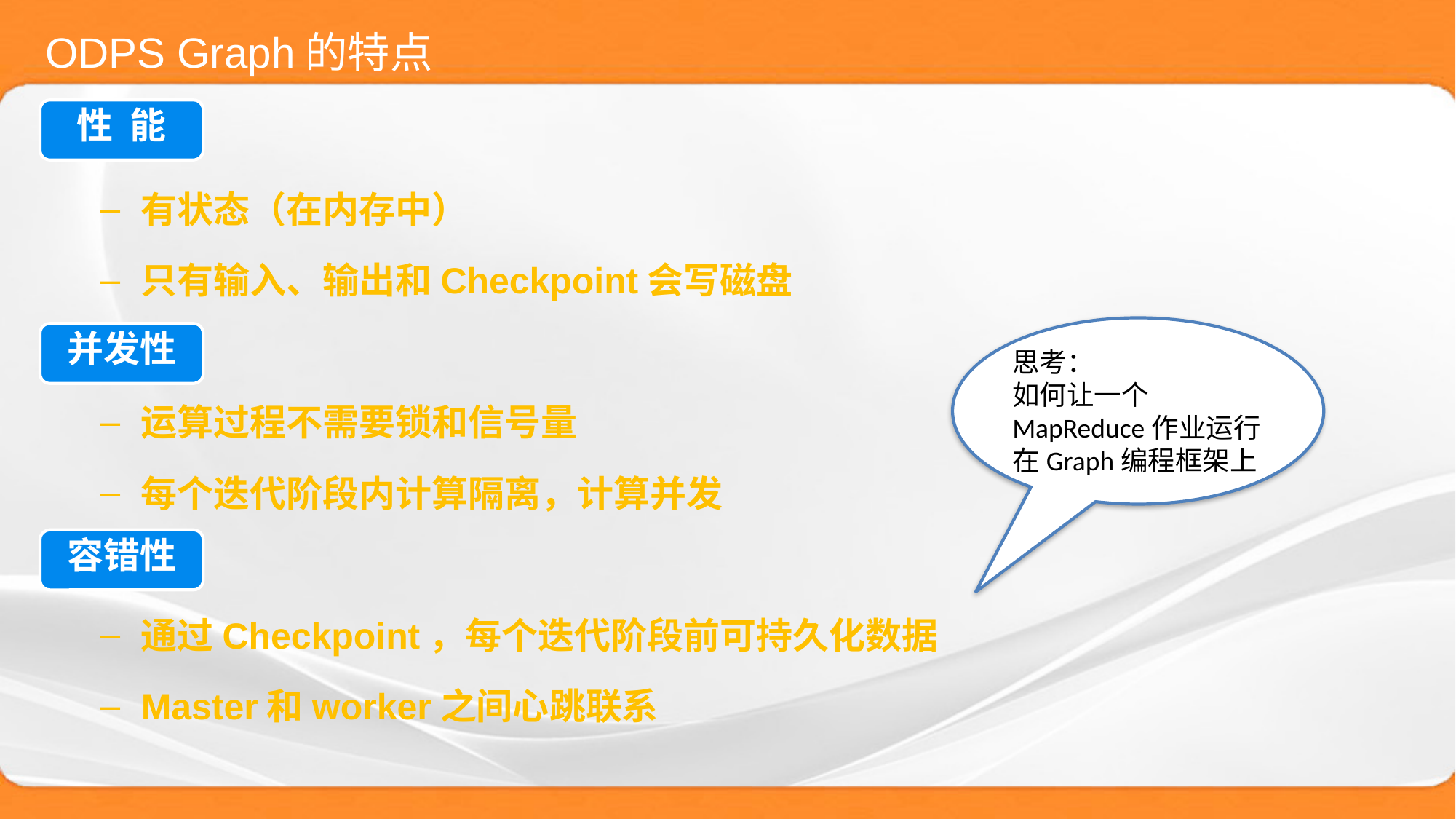

# ODPS Graph的特点
性  能

有状态（在内存中）
只有输入、输出和Checkpoint会写磁盘

运算过程不需要锁和信号量
每个迭代阶段内计算隔离，计算并发

通过Checkpoint，每个迭代阶段前可持久化数据
Master和worker之间心跳联系
思考：
如何让一个MapReduce作业运行在Graph编程框架上
并发性
容错性